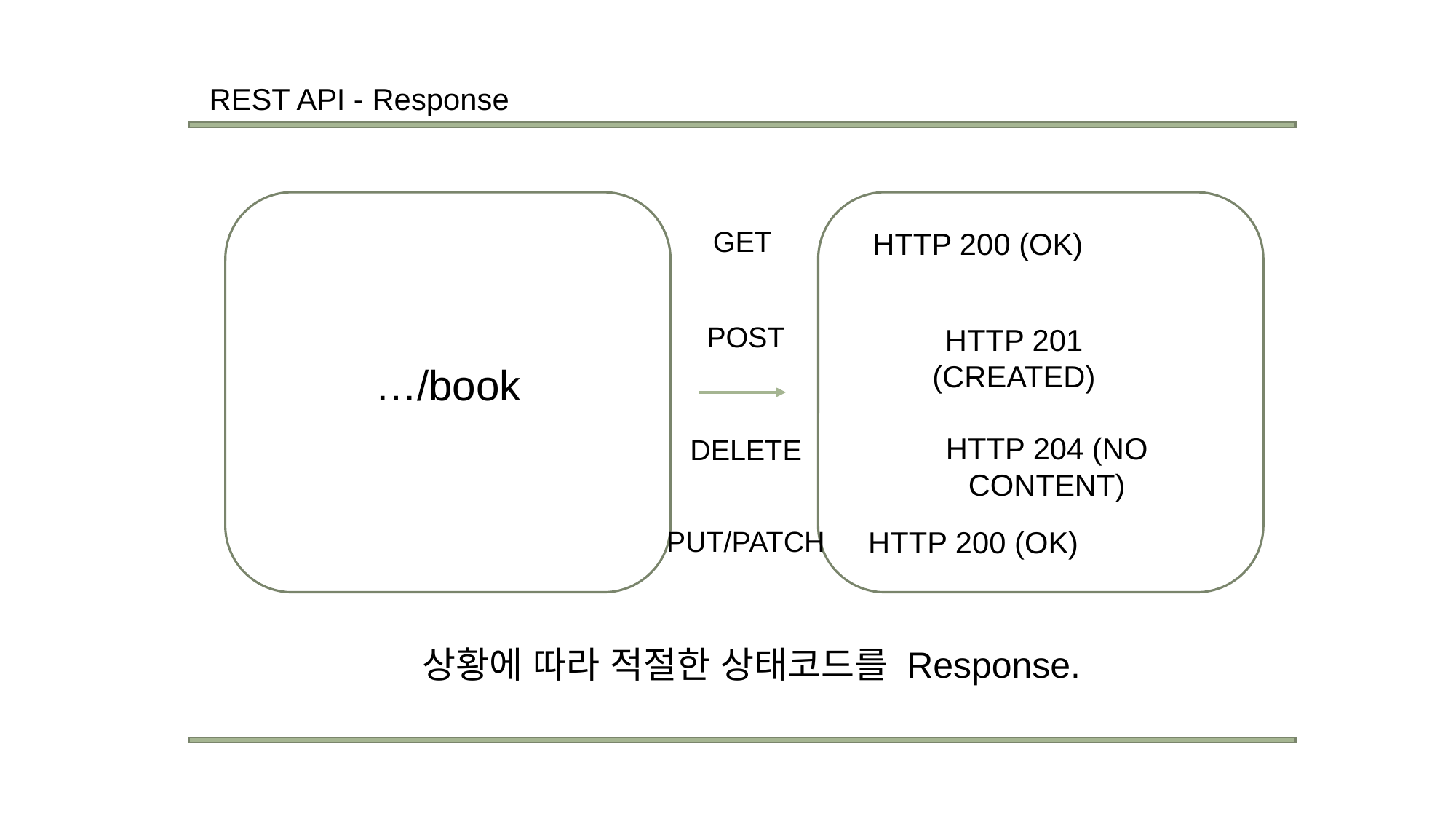

REST API - Response

GET
HTTP 200 (OK)
POST
HTTP 201 (CREATED)
…/book
HTTP 204 (NO CONTENT)
DELETE
PUT/PATCH
HTTP 200 (OK)
상황에 따라 적절한 상태코드를 Response.